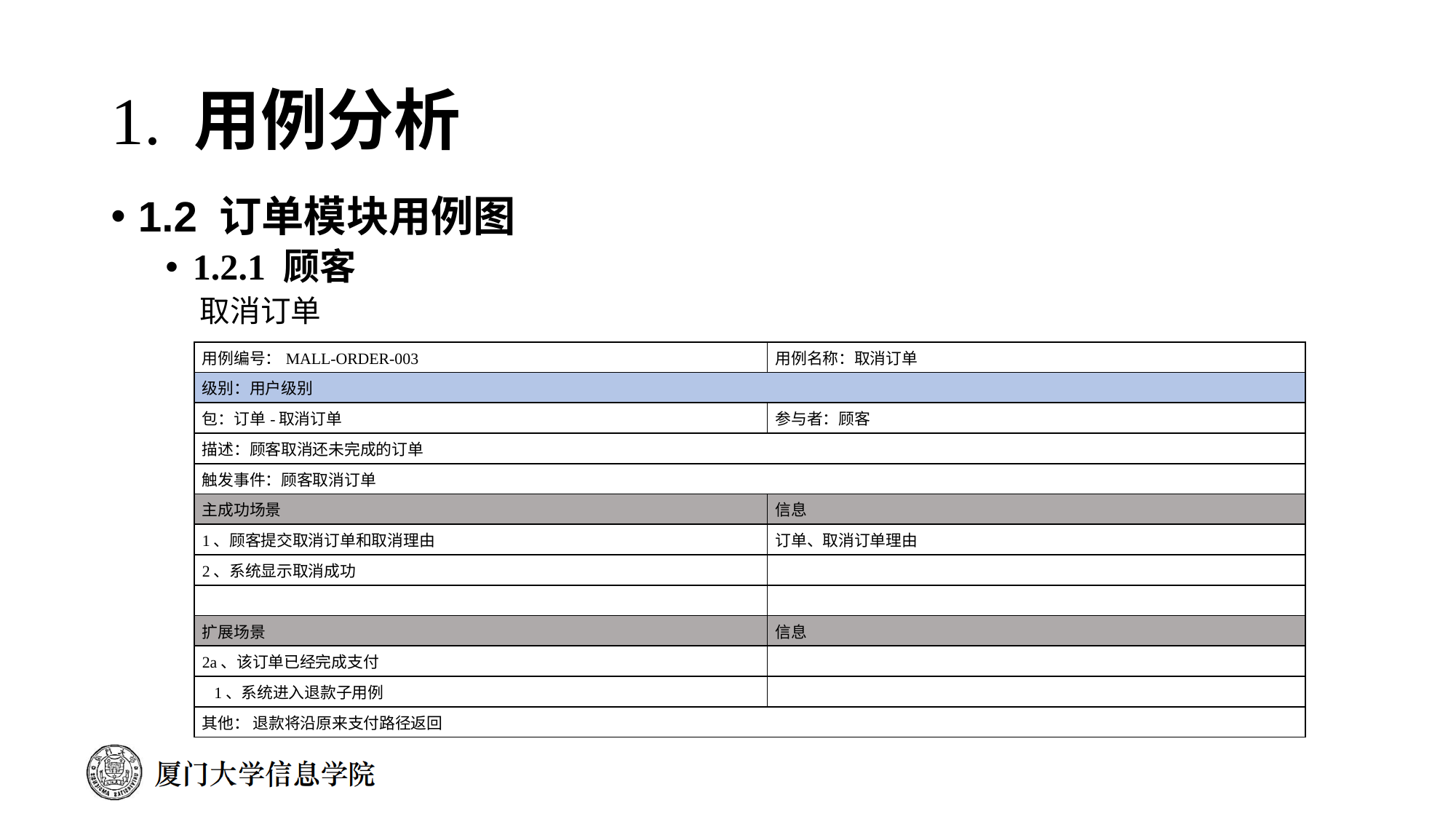

# 1. 用例分析
1.2 订单模块用例图
1.2.1 顾客
    取消订单

| 用例编号：MALL-ORDER-003 | 用例名称：取消订单 |
| --- | --- |
| 级别：用户级别 |  |
| 包：订单-取消订单 | 参与者：顾客 |
| 描述：顾客取消还未完成的订单 |  |
| 触发事件：顾客取消订单 |  |
| 主成功场景 | 信息 |
| 1、顾客提交取消订单和取消理由 | 订单、取消订单理由 |
| 2、系统显示取消成功 |  |
|  |  |
| 扩展场景 | 信息 |
| 2a、该订单已经完成支付 |  |
| 1、系统进入退款子用例 |  |
| 其他： 退款将沿原来支付路径返回 |  |